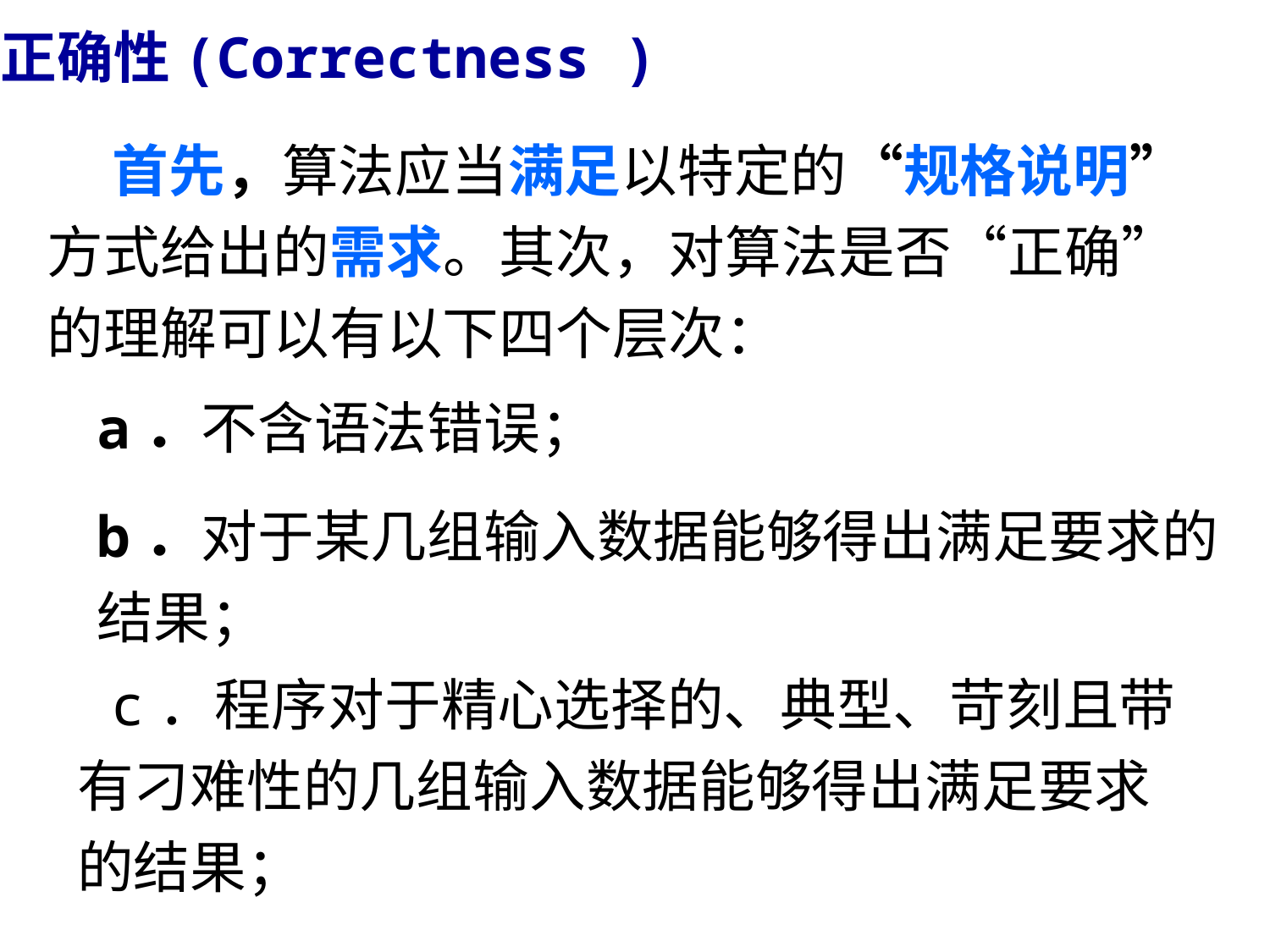

正确性(Correctness )
    首先，算法应当满足以特定的“规格说明”方式给出的需求。其次，对算法是否“正确”的理解可以有以下四个层次：

a．不含语法错误；
b．对于某几组输入数据能够得出满足要求的结果；
 c．程序对于精心选择的、典型、苛刻且带有刁难性的几组输入数据能够得出满足要求的结果；